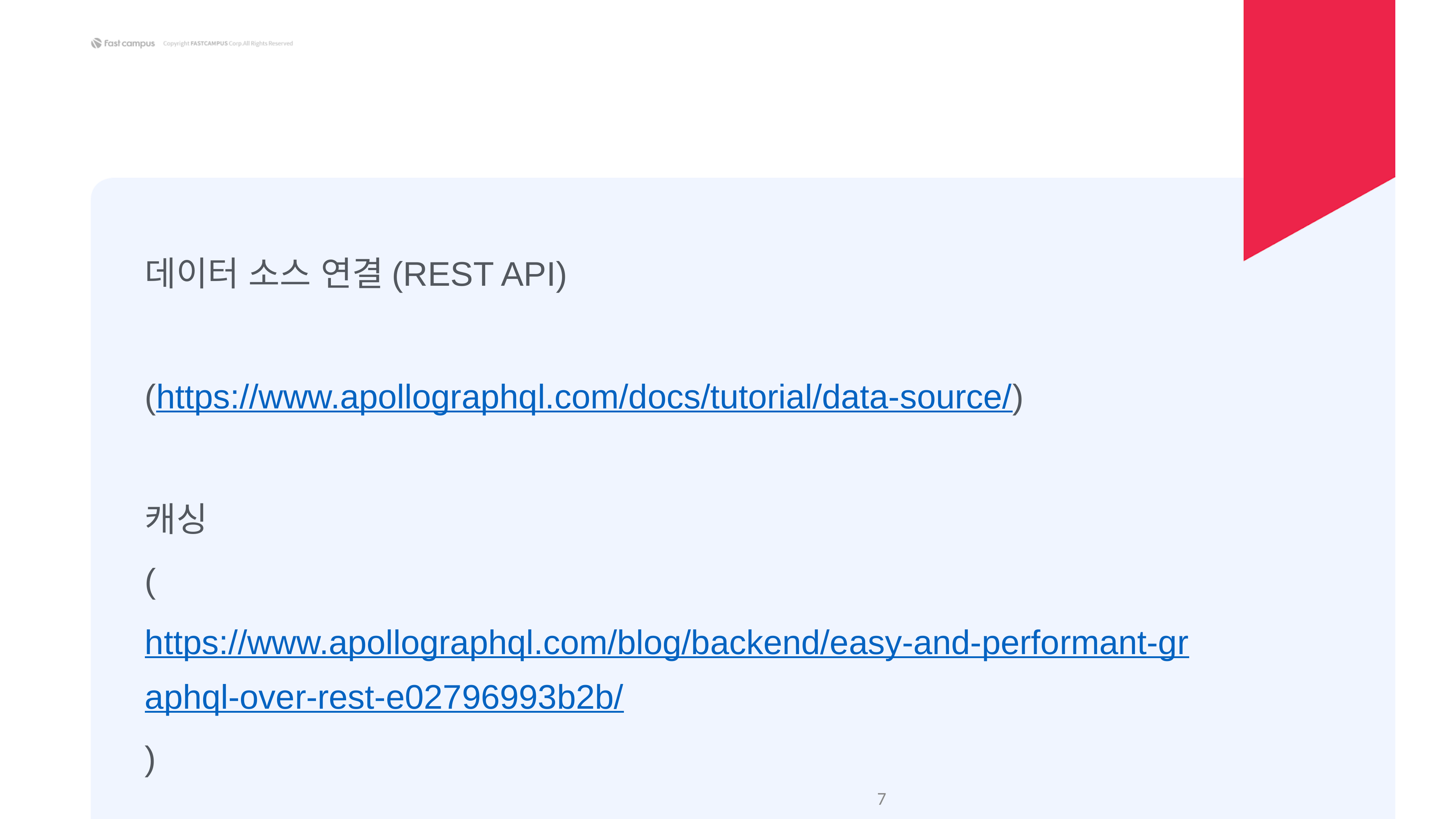

데이터 소스 연결(REST API)

(https://www.apollographql.com/docs/tutorial/data-source/)

캐싱
(https://www.apollographql.com/blog/backend/easy-and-performant-graphql-over-rest-e02796993b2b/)

7